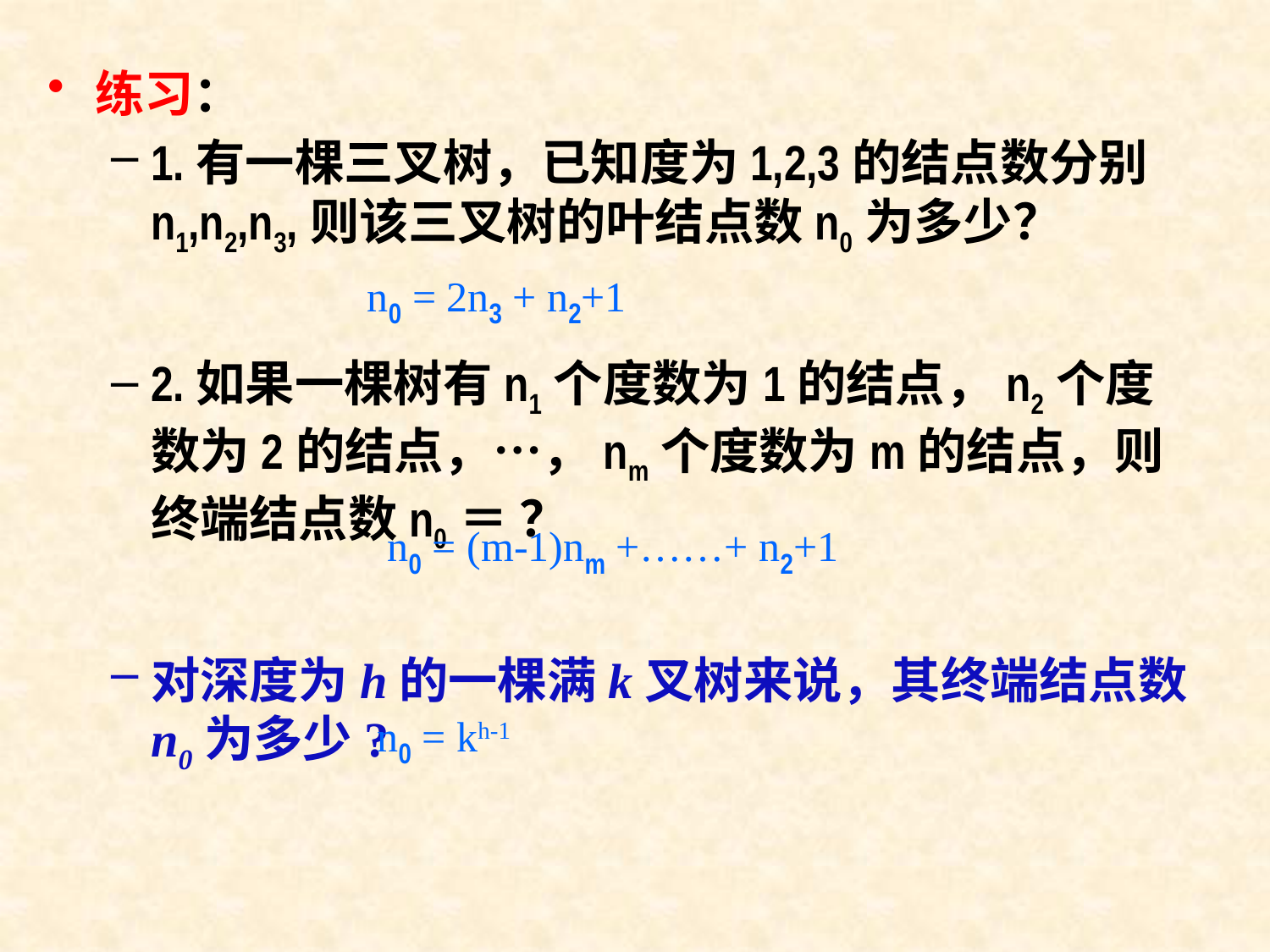

练习：
1.有一棵三叉树，已知度为1,2,3的结点数分别n1,n2,n3,则该三叉树的叶结点数n0为多少？

2.如果一棵树有n1个度数为1的结点，n2个度数为2的结点，…，nm个度数为m的结点，则终端结点数n0＝ ？

对深度为h的一棵满k叉树来说，其终端结点数n0为多少?

n0 = 2n3 + n2+1
n0 = (m-1)nm +……+ n2+1
n0 = kh-1